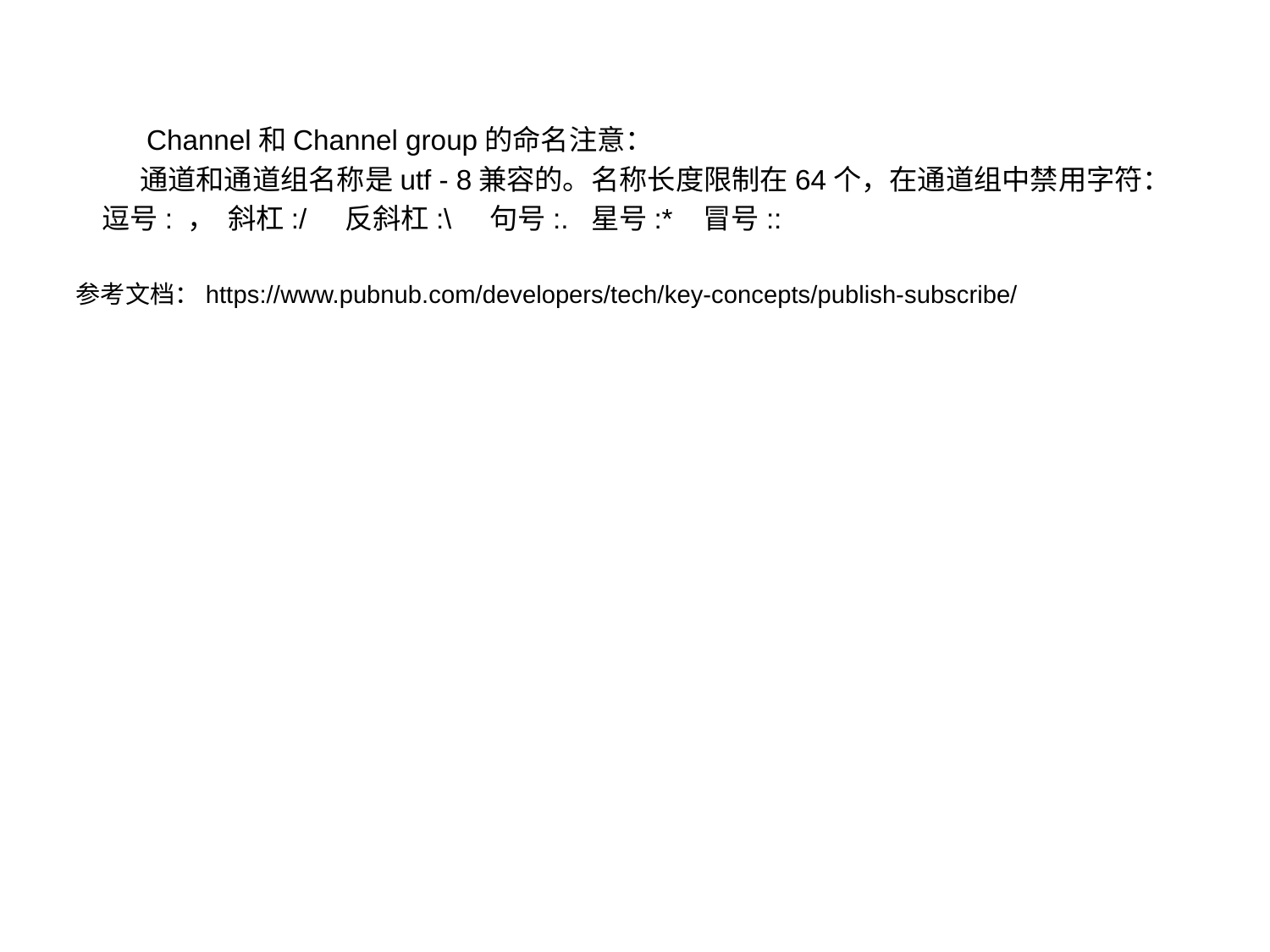

Channel和Channel group的命名注意：
         通道和通道组名称是utf - 8兼容的。名称长度限制在64个，在通道组中禁用字符：
   逗号: ，  斜杠:/    反斜杠:\    句号:.  星号:*   冒号::

参考文档：https://www.pubnub.com/developers/tech/key-concepts/publish-subscribe/